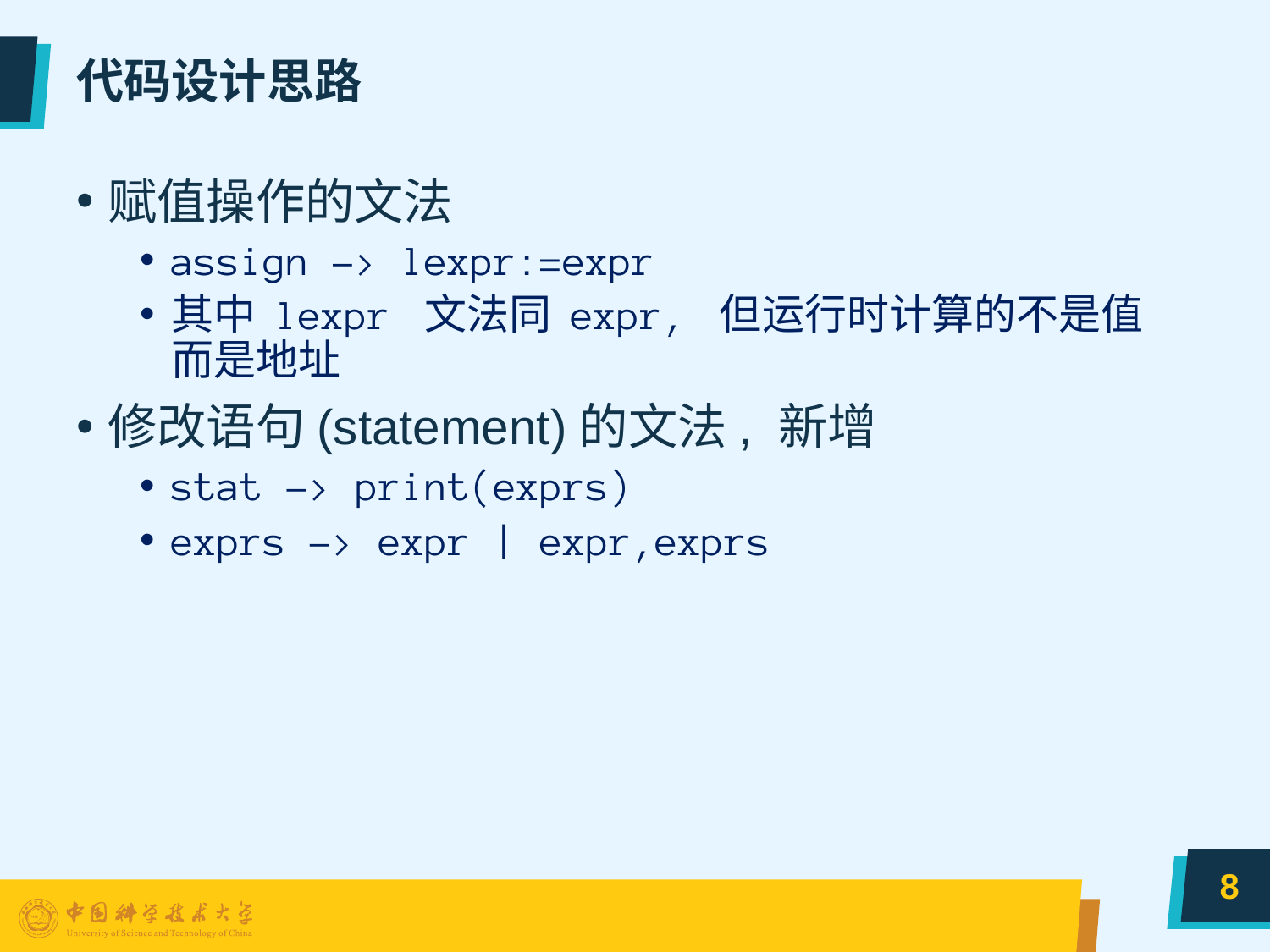

# 代码设计思路
赋值操作的文法
assign -> lexpr:=expr
其中 lexpr 文法同 expr, 但运行时计算的不是值而是地址
修改语句(statement)的文法, 新增
stat -> print(exprs)
exprs -> expr | expr,exprs

8